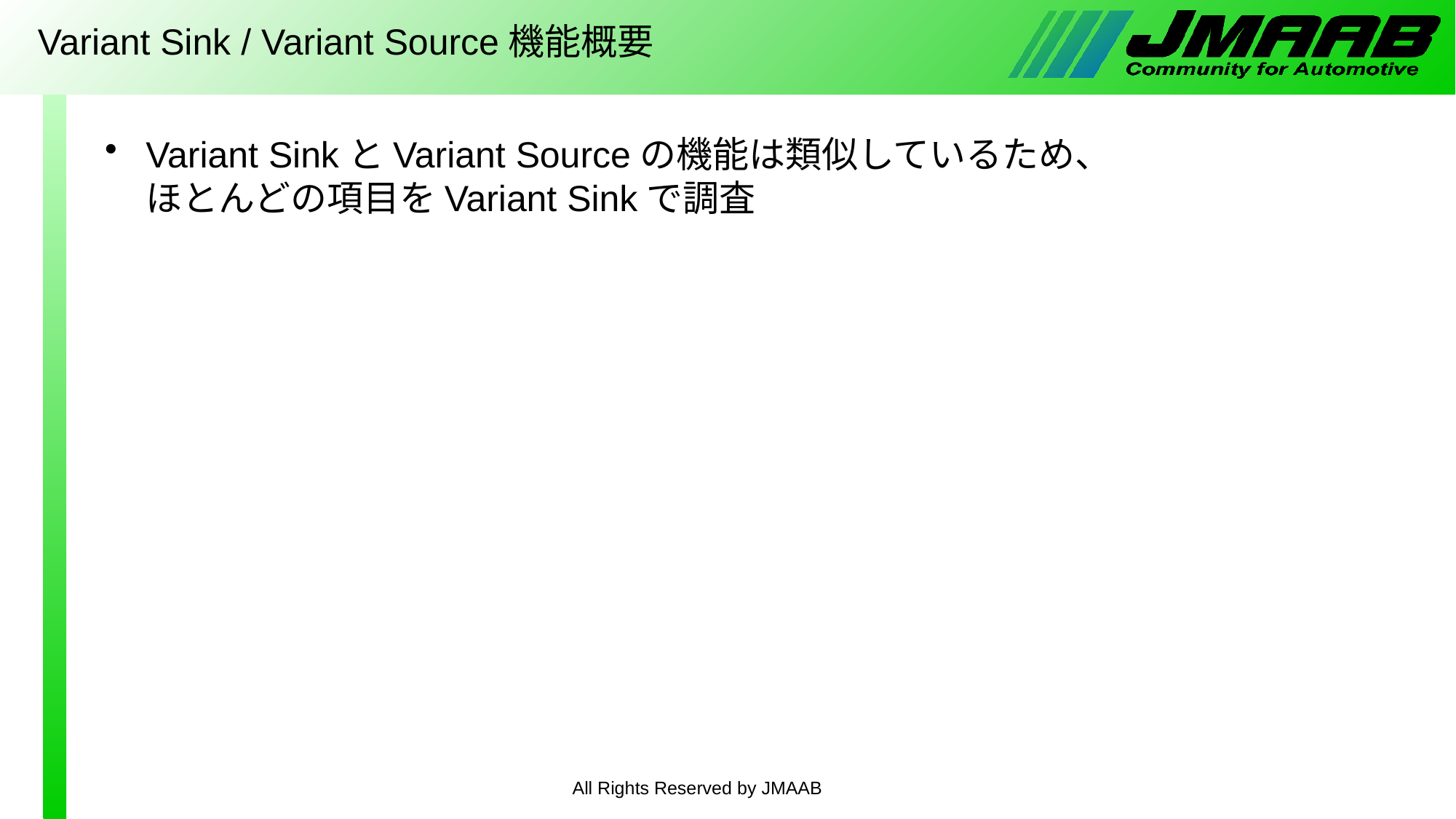

# Variant Sink / Variant Source機能概要
Variant SinkとVariant Sourceの機能は類似しているため、
ほとんどの項目をVariant Sinkで調査